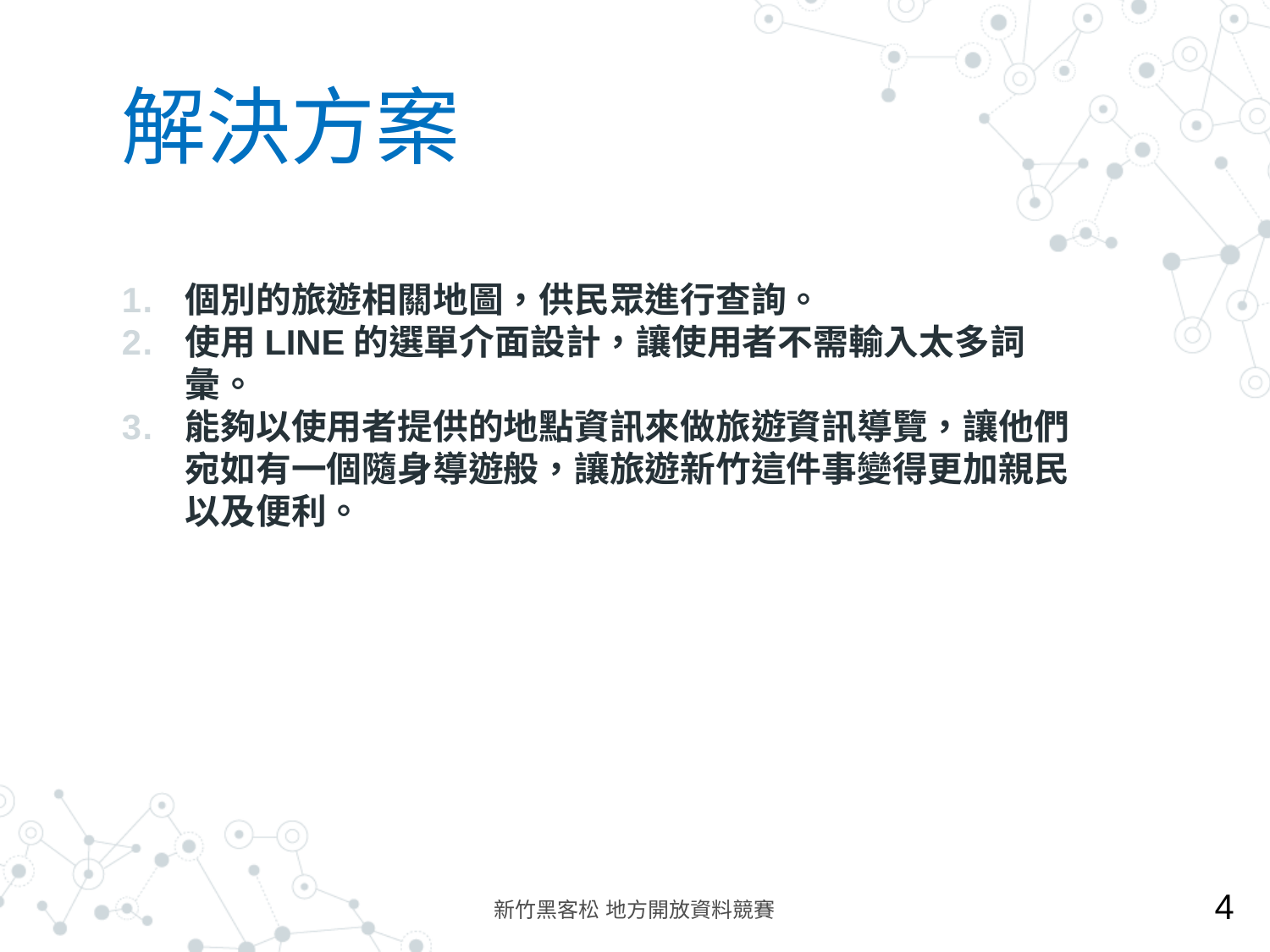

# 解決方案

個別的旅遊相關地圖，供民眾進行查詢。
使用LINE的選單介面設計，讓使用者不需輸入太多詞彙。
能夠以使用者提供的地點資訊來做旅遊資訊導覽，讓他們宛如有一個隨身導遊般，讓旅遊新竹這件事變得更加親民以及便利。

4
新竹黑客松 地方開放資料競賽